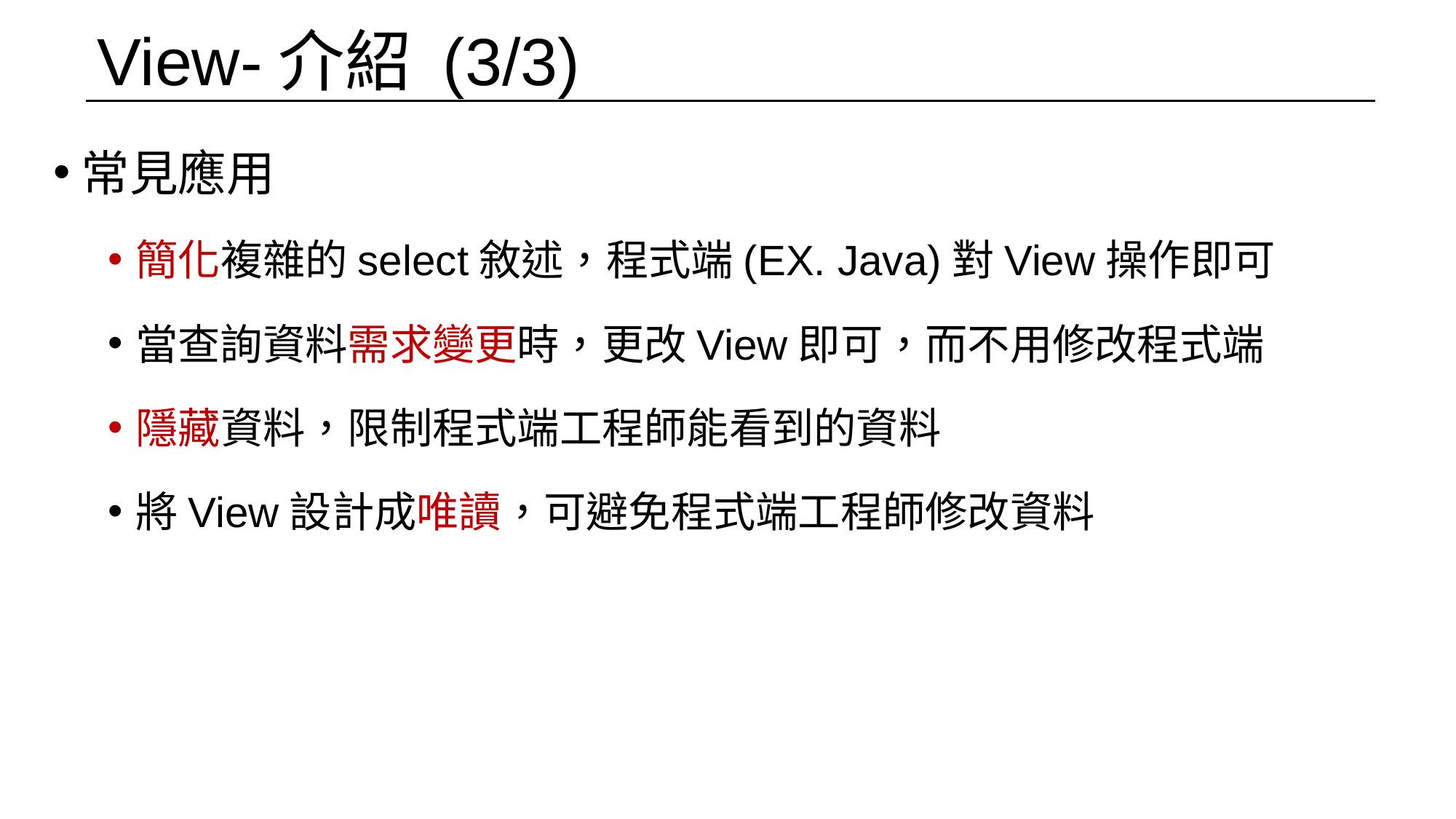

# View-介紹 (3/3)
常見應用
簡化複雜的select敘述，程式端(EX. Java)對View操作即可
當查詢資料需求變更時，更改View即可，而不用修改程式端
隱藏資料，限制程式端工程師能看到的資料
將View設計成唯讀，可避免程式端工程師修改資料